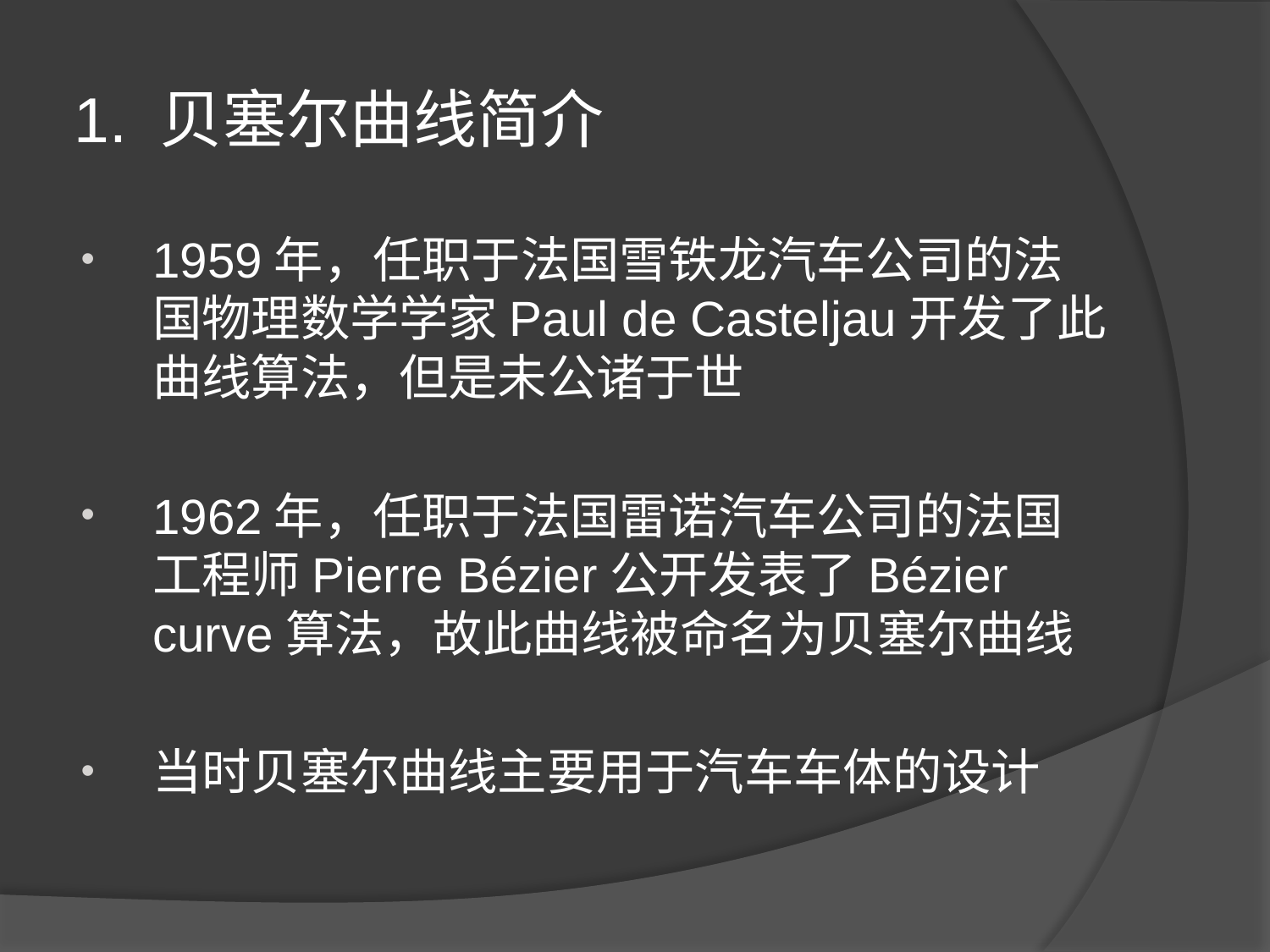

# 1. 贝塞尔曲线简介
1959年，任职于法国雪铁龙汽车公司的法国物理数学学家Paul de Casteljau开发了此曲线算法，但是未公诸于世

1962年，任职于法国雷诺汽车公司的法国工程师Pierre Bézier公开发表了Bézier curve算法，故此曲线被命名为贝塞尔曲线

当时贝塞尔曲线主要用于汽车车体的设计